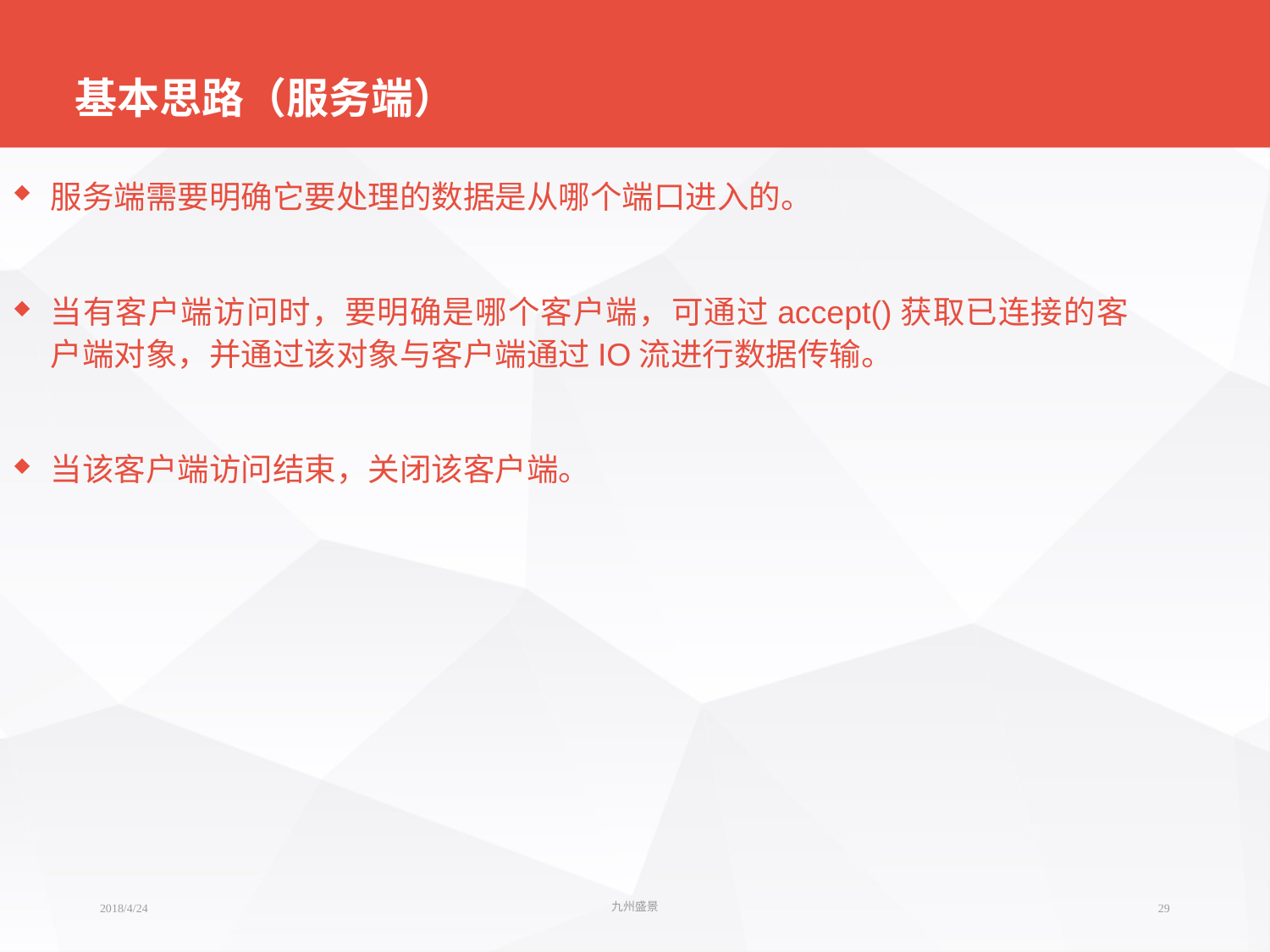

# 基本思路（服务端）
服务端需要明确它要处理的数据是从哪个端口进入的。

当有客户端访问时，要明确是哪个客户端，可通过accept()获取已连接的客户端对象，并通过该对象与客户端通过IO流进行数据传输。

当该客户端访问结束，关闭该客户端。
2018/4/24
九州盛景
29